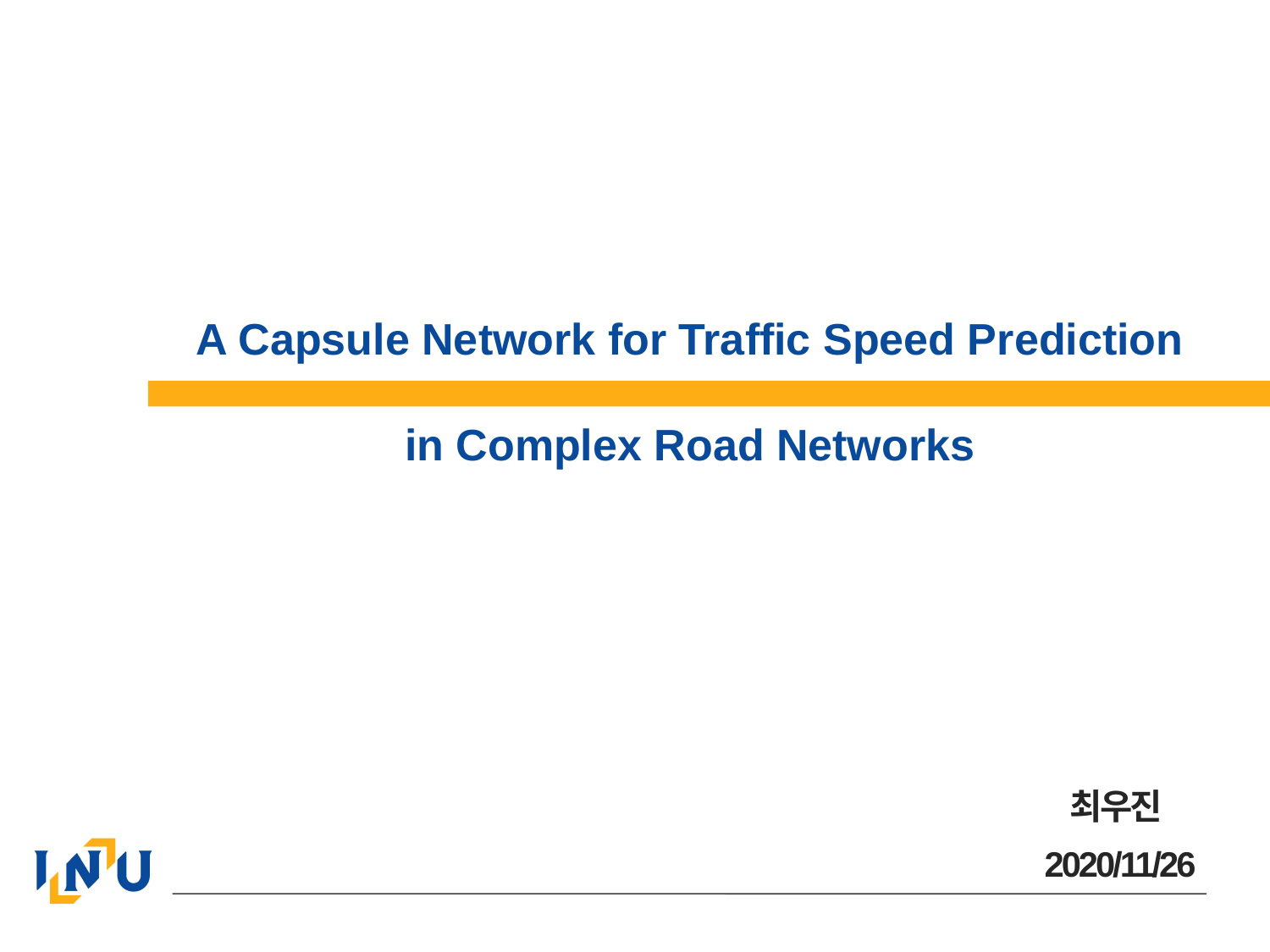

# A Capsule Network for Traffic Speed Prediction in Complex Road Networks
최우진
2020/11/26